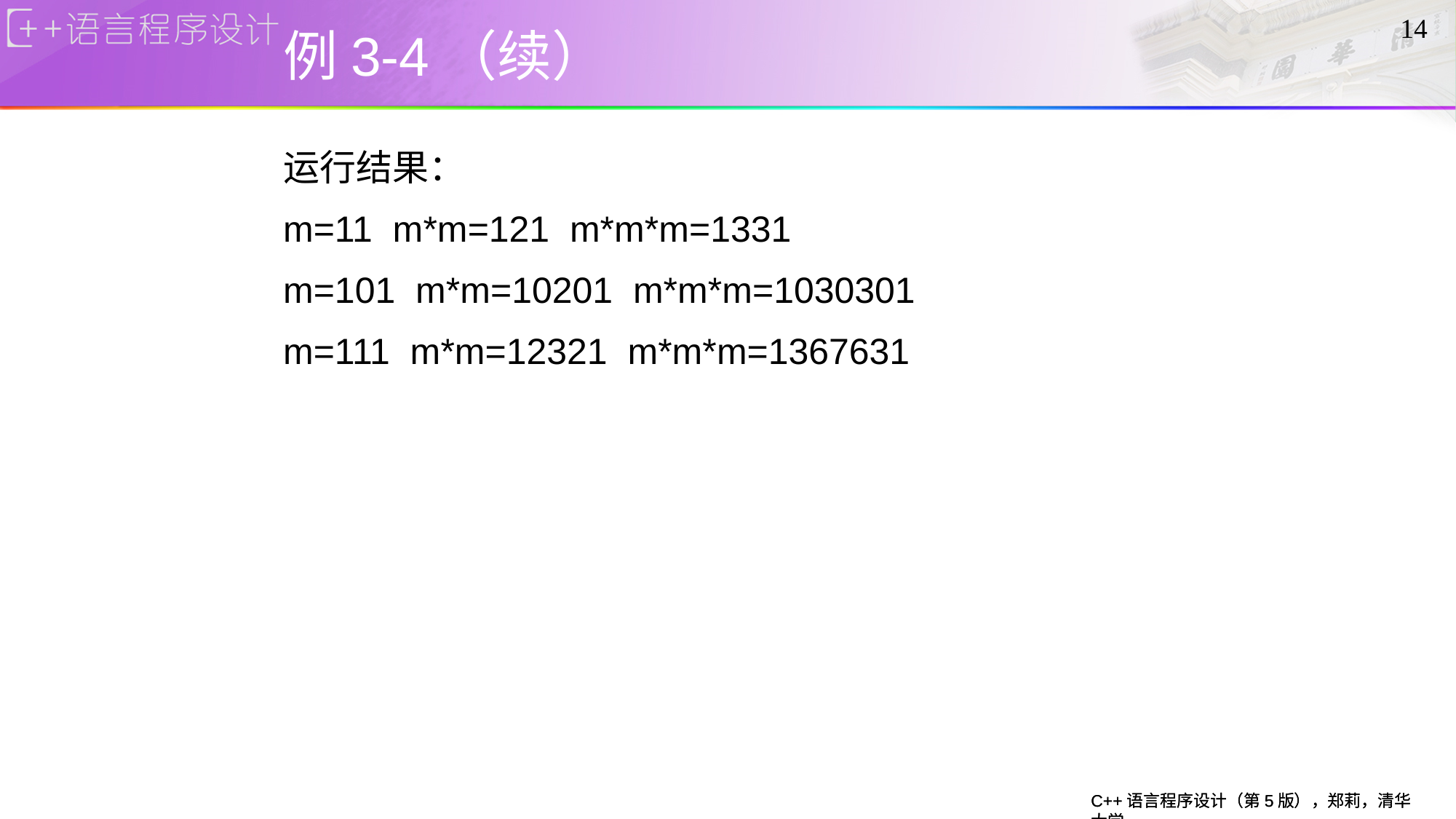

# 例3-4（续）
14
运行结果：
m=11  m*m=121  m*m*m=1331
m=101  m*m=10201  m*m*m=1030301
m=111  m*m=12321  m*m*m=1367631